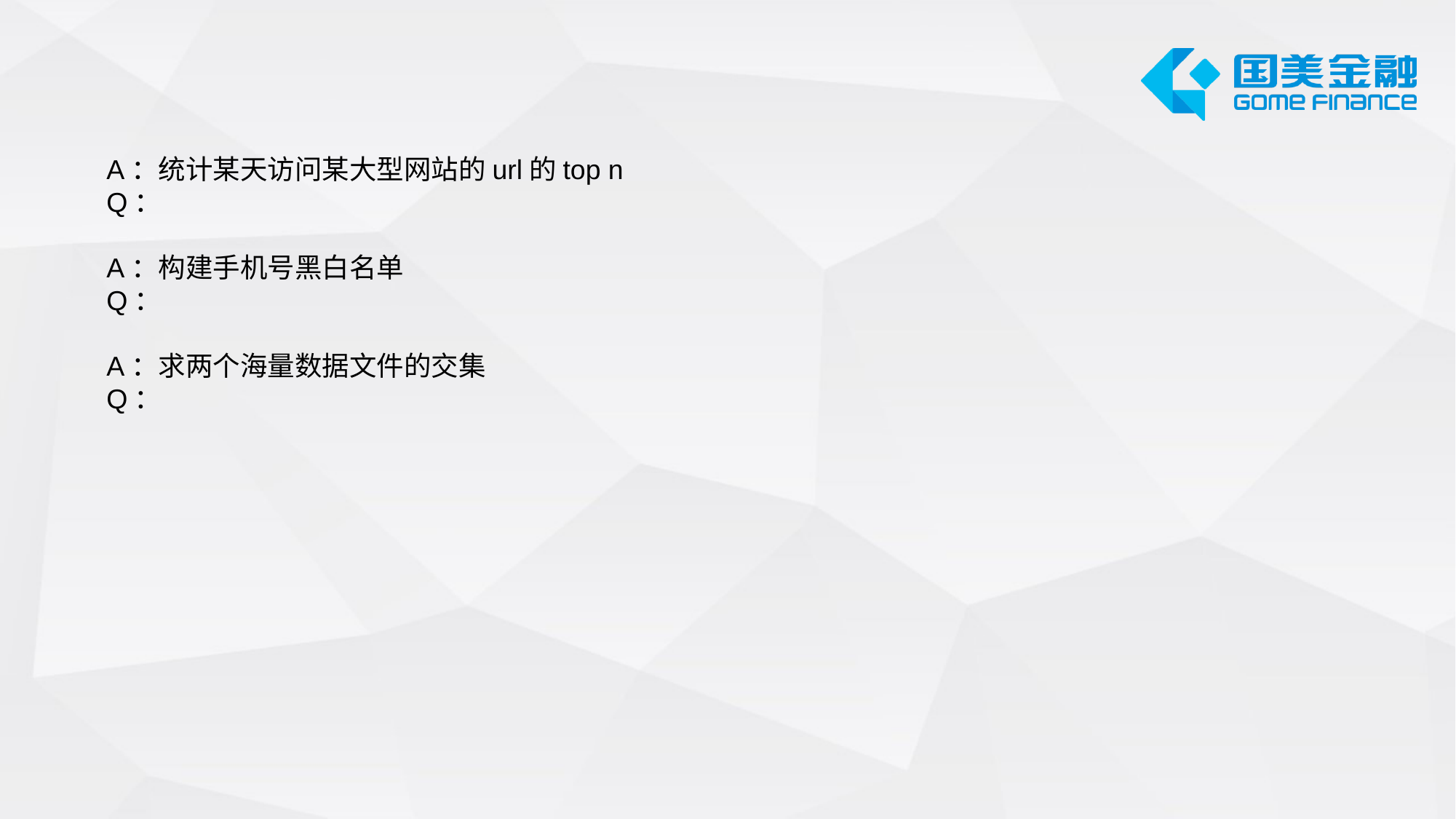

A：统计某天访问某大型网站的url的top n
Q：

A：构建手机号黑白名单
Q：

A：求两个海量数据文件的交集
Q：